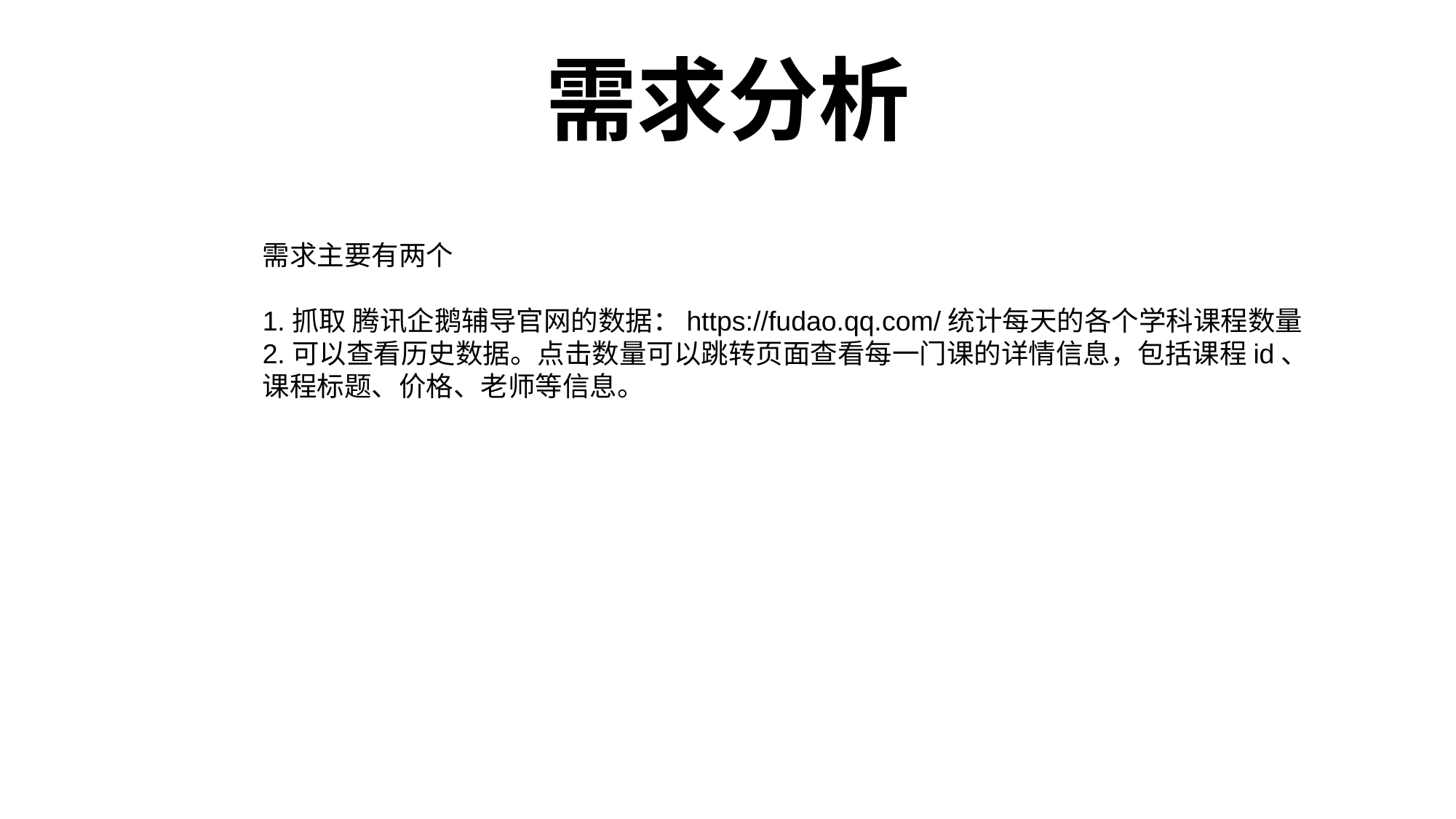

# 需求分析

需求主要有两个

1.抓取 腾讯企鹅辅导官网的数据：https://fudao.qq.com/统计每天的各个学科课程数量
2.可以查看历史数据。点击数量可以跳转页面查看每一门课的详情信息，包括课程id、
课程标题、价格、老师等信息。